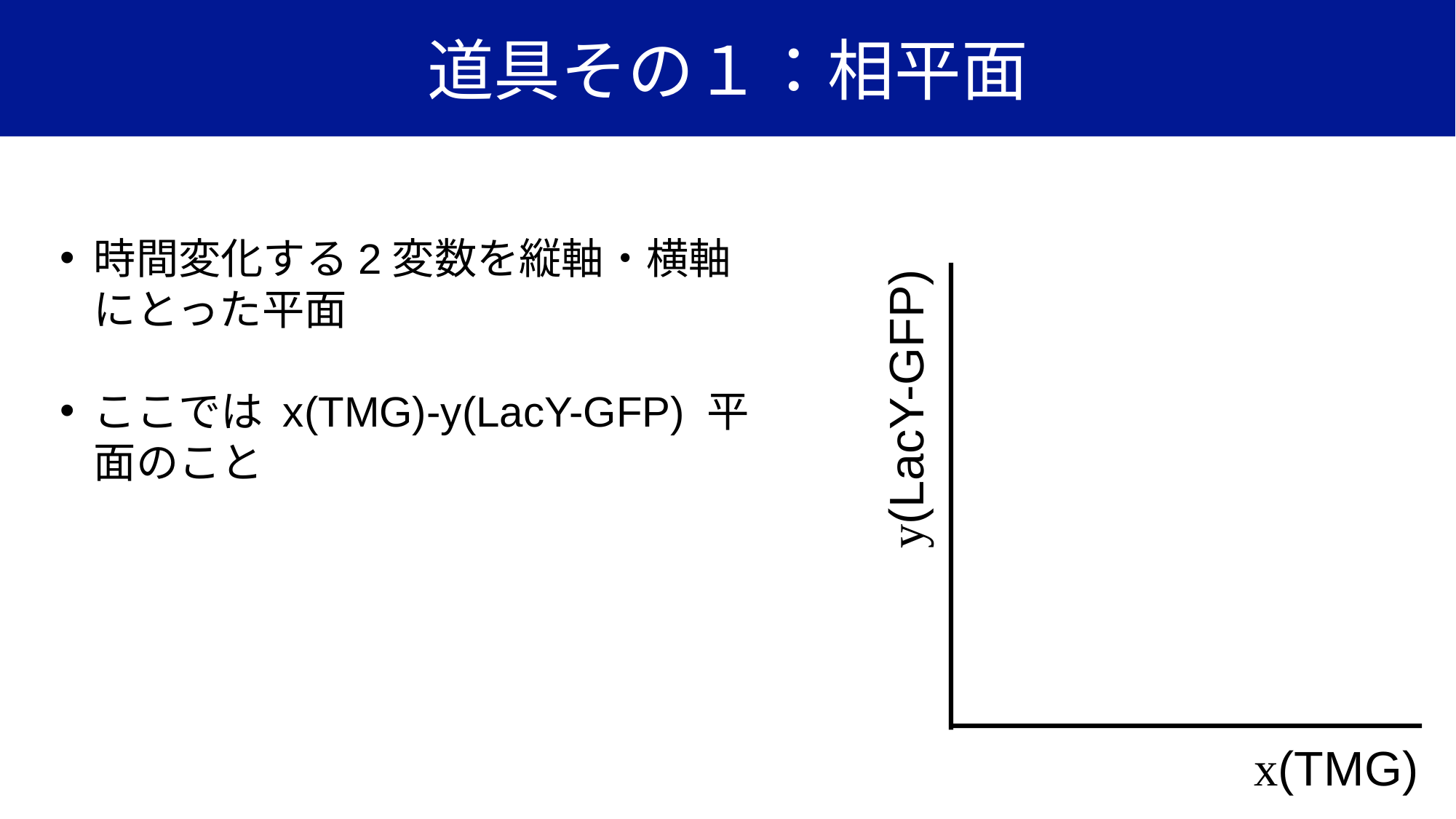

# 道具その１：相平面
時間変化する2変数を縦軸・横軸にとった平面

ここでは x(TMG)-y(LacY-GFP) 平面のこと

y(LacY-GFP)

x(TMG)